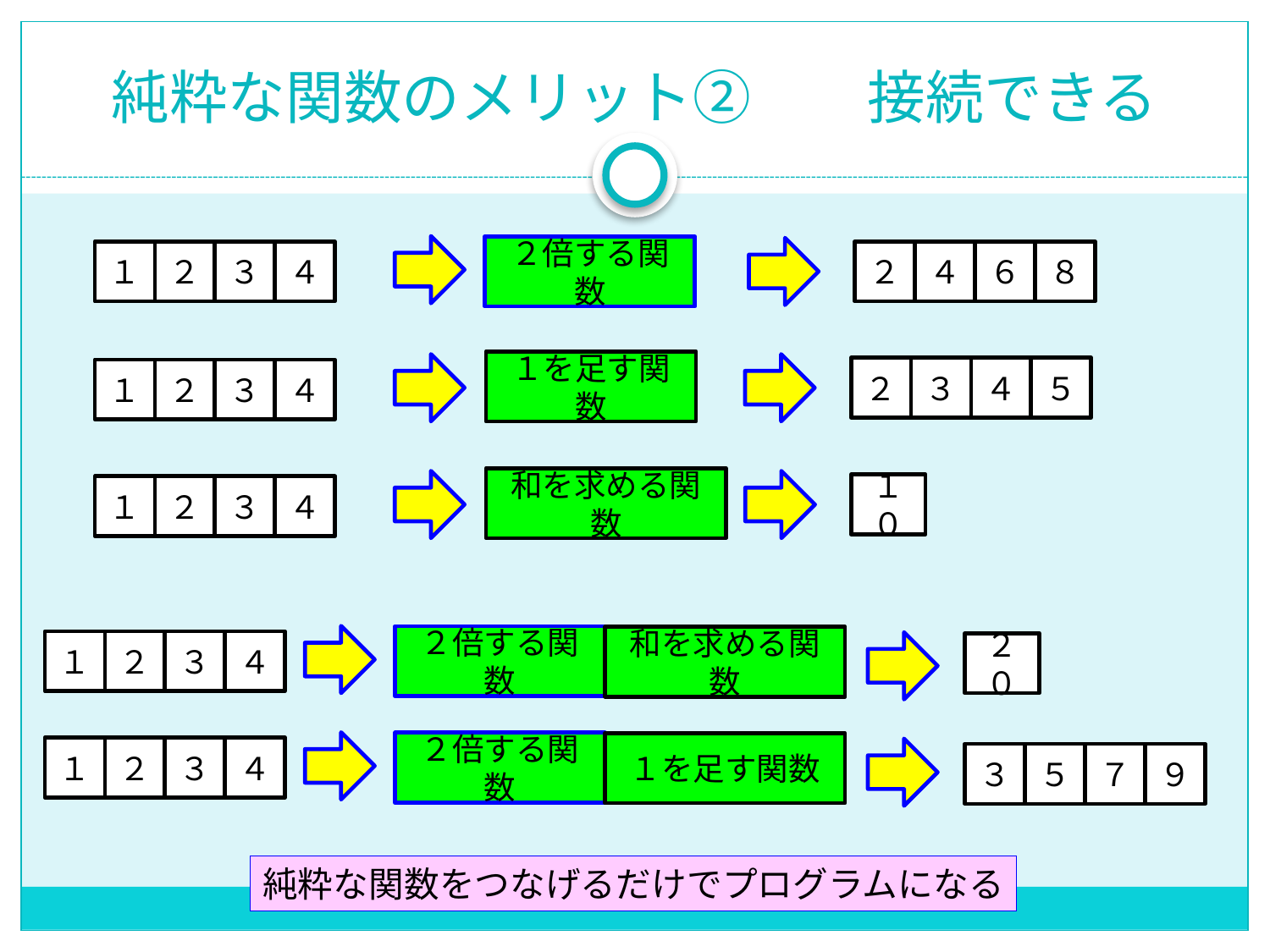

# 純粋な関数のメリット②　　接続できる

２倍する関数

１
２
３
４
２
４
６
８
１を足す関数

２
３
４
５
１
２
３
４
和を求める関数

１０
１
２
３
４

２倍する関数
和を求める関数
１
２
３
４

２０

２倍する関数
１を足す関数
１
２
３
４

３
５
７
９
純粋な関数をつなげるだけでプログラムになる